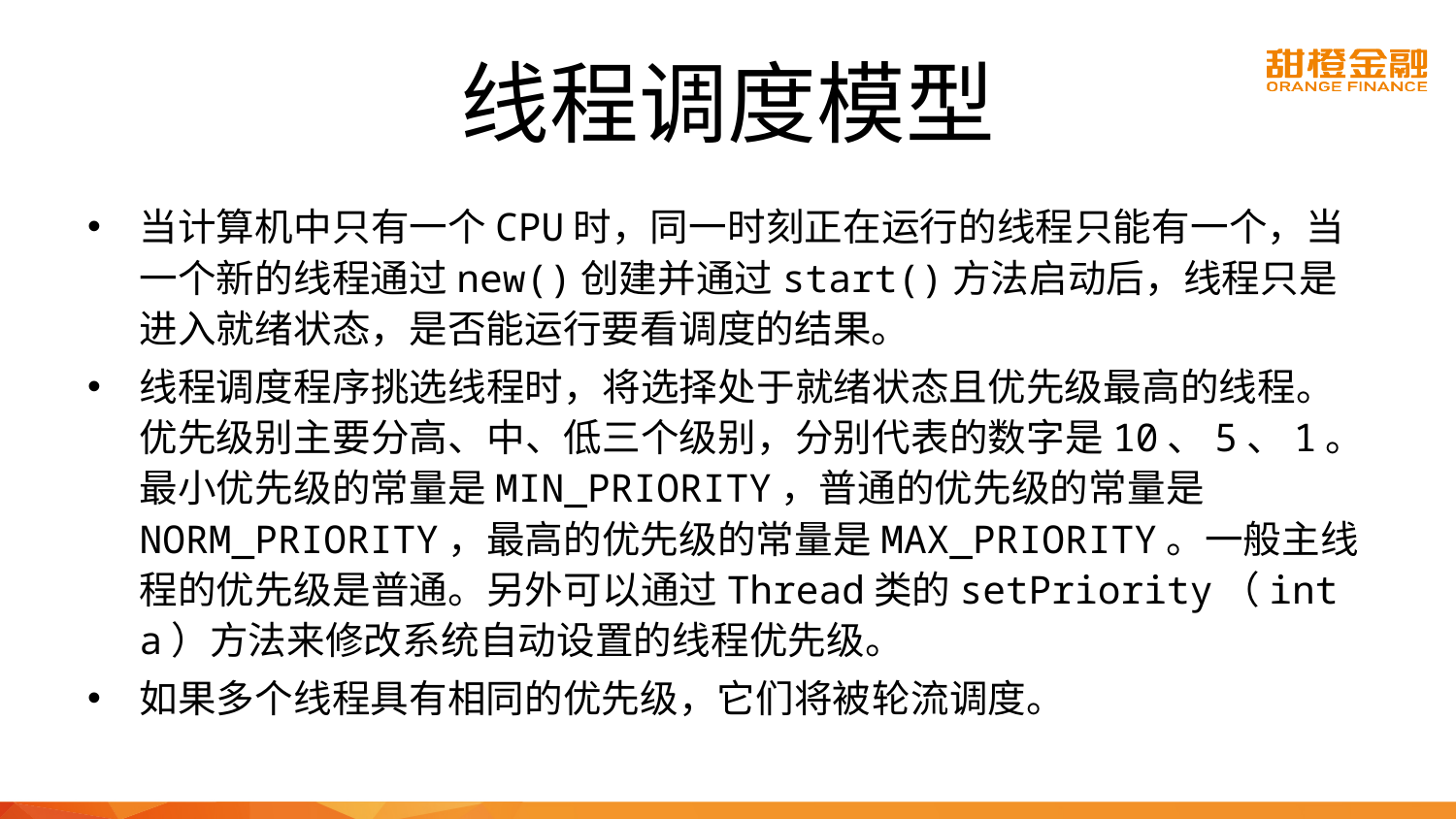

# 线程调度模型
当计算机中只有一个CPU时，同一时刻正在运行的线程只能有一个，当一个新的线程通过new()创建并通过start()方法启动后，线程只是进入就绪状态，是否能运行要看调度的结果。
线程调度程序挑选线程时，将选择处于就绪状态且优先级最高的线程。优先级别主要分高、中、低三个级别，分别代表的数字是10、5、1。最小优先级的常量是MIN_PRIORITY，普通的优先级的常量是NORM_PRIORITY，最高的优先级的常量是MAX_PRIORITY。一般主线程的优先级是普通。另外可以通过Thread类的setPriority（int a）方法来修改系统自动设置的线程优先级。
如果多个线程具有相同的优先级，它们将被轮流调度。